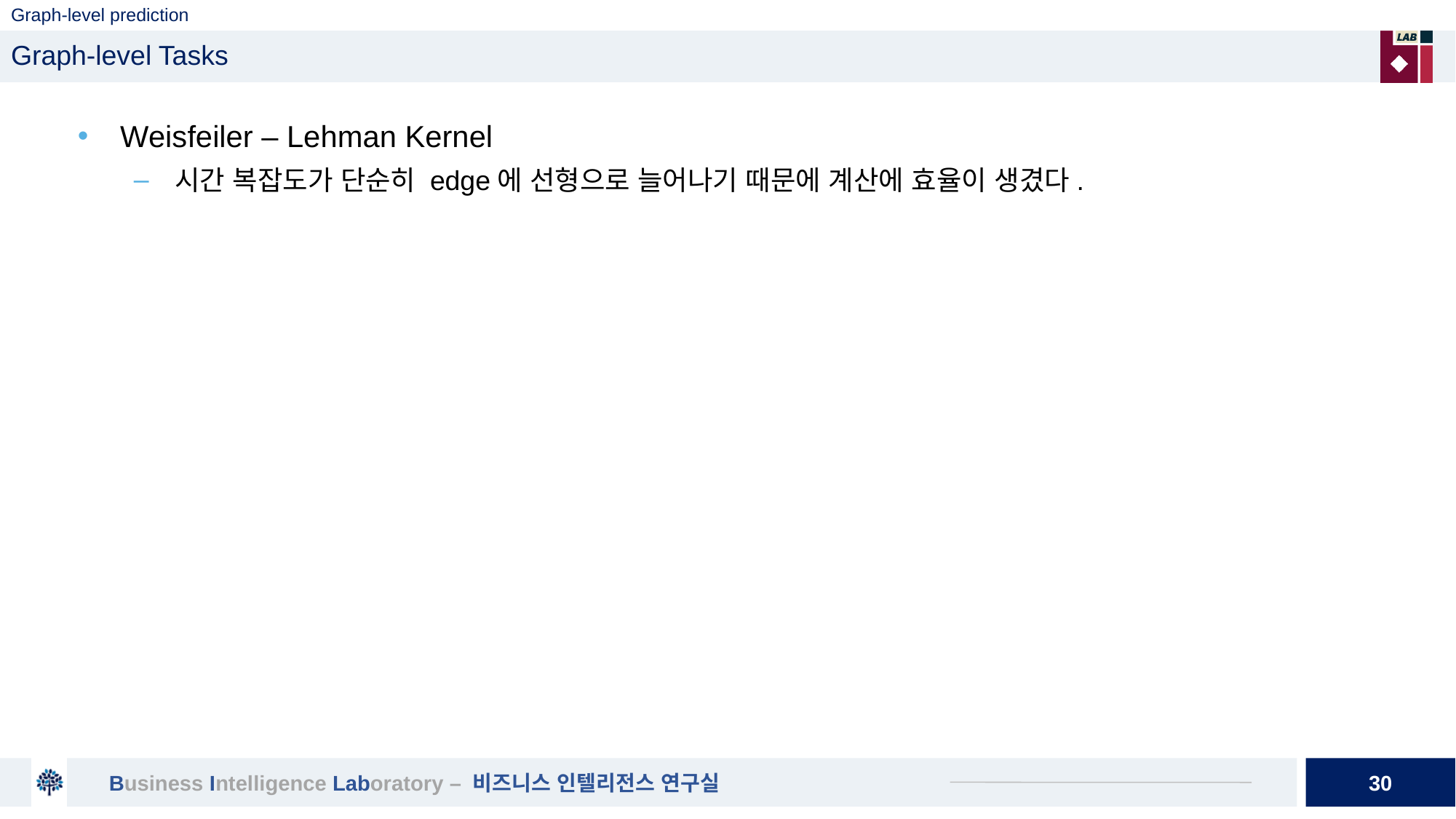

# Graph-level prediction
Graph-level Tasks
Weisfeiler – Lehman Kernel
시간 복잡도가 단순히 edge에 선형으로 늘어나기 때문에 계산에 효율이 생겼다.

30